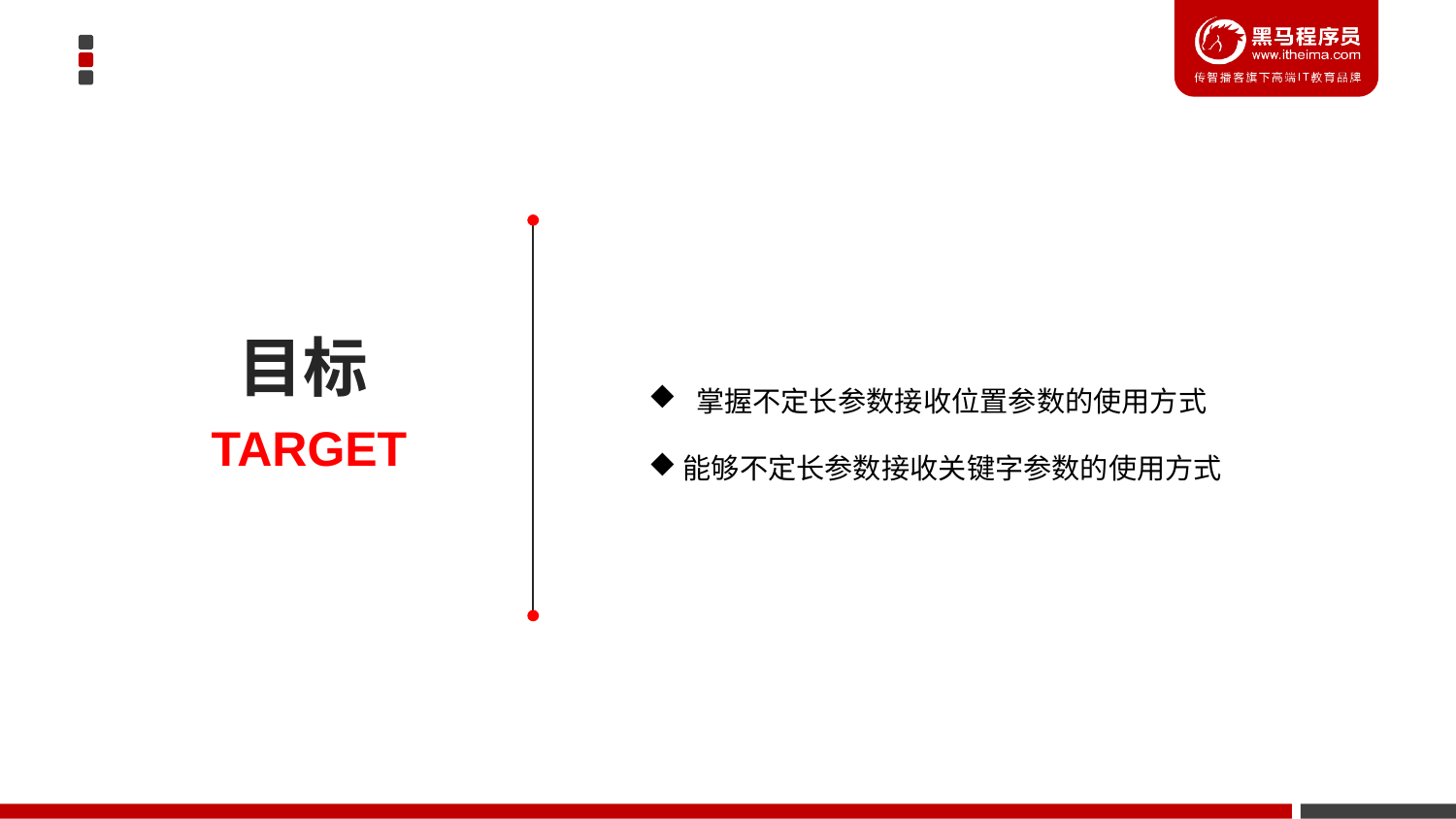

目标
 掌握不定长参数接收位置参数的使用方式
能够不定长参数接收关键字参数的使用方式
TARGET